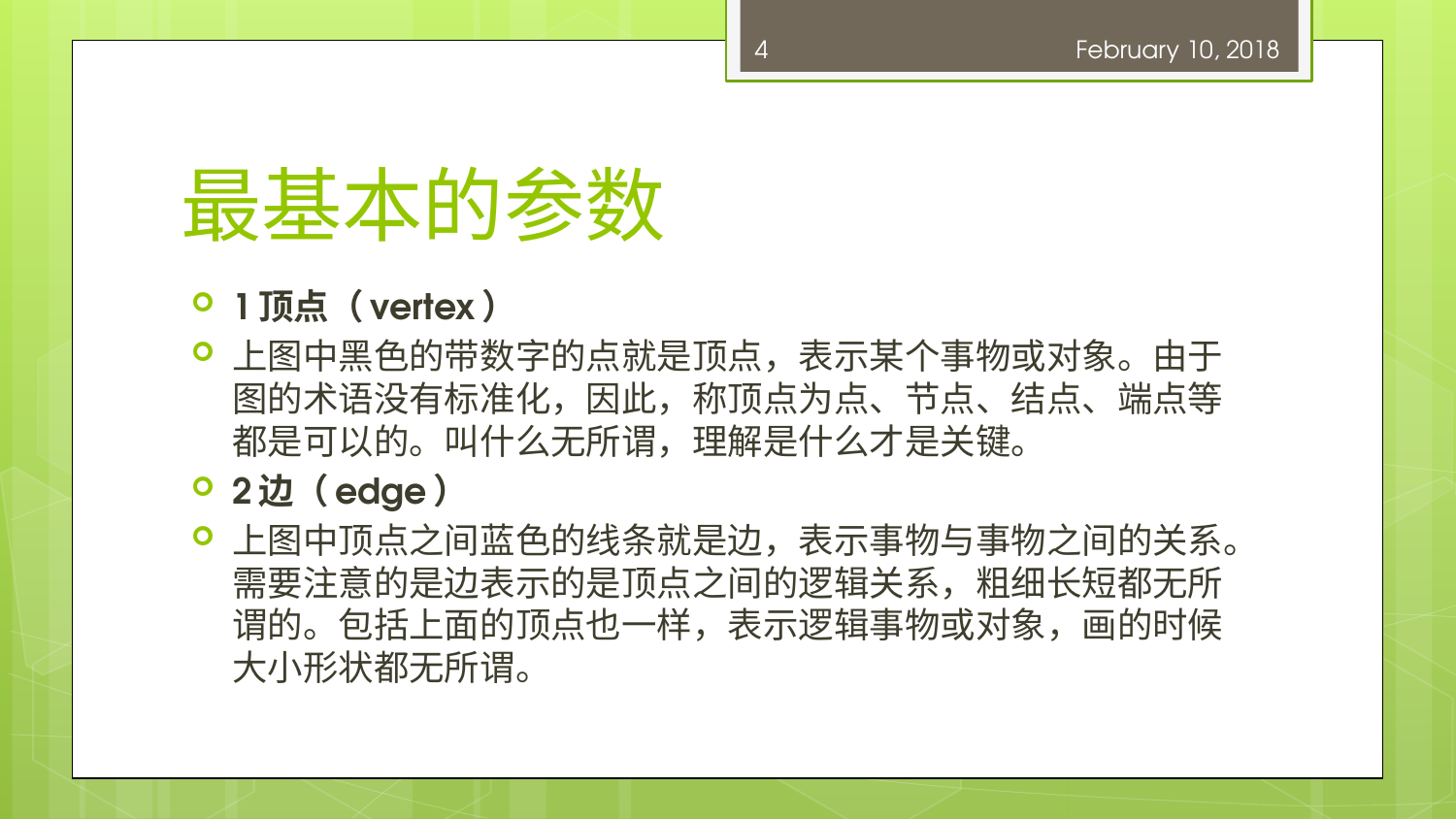

4
February 10, 2018
# 最基本的参数
1顶点（vertex）
上图中黑色的带数字的点就是顶点，表示某个事物或对象。由于图的术语没有标准化，因此，称顶点为点、节点、结点、端点等都是可以的。叫什么无所谓，理解是什么才是关键。
2边（edge）
上图中顶点之间蓝色的线条就是边，表示事物与事物之间的关系。需要注意的是边表示的是顶点之间的逻辑关系，粗细长短都无所谓的。包括上面的顶点也一样，表示逻辑事物或对象，画的时候大小形状都无所谓。